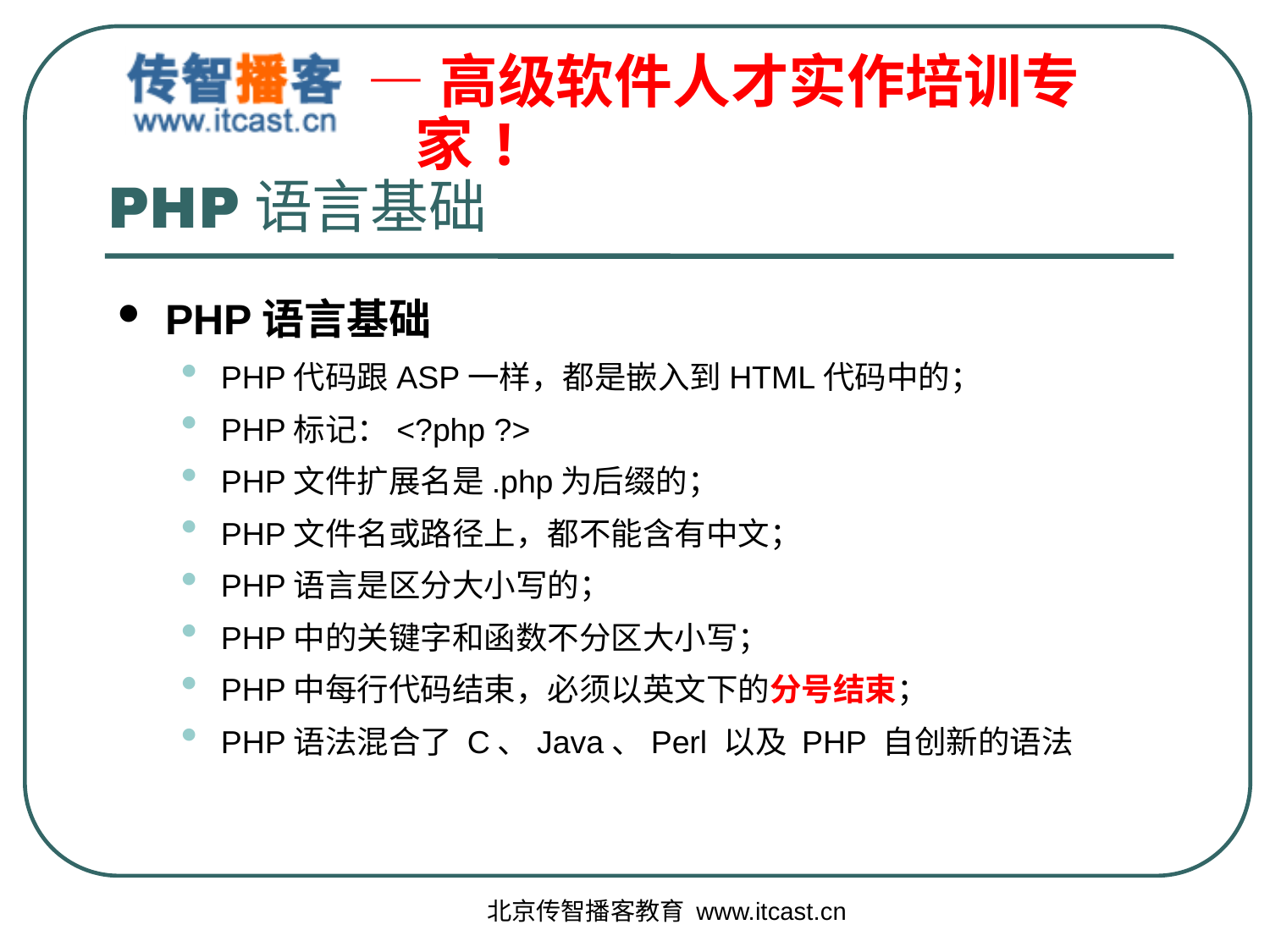

# PHP语言基础
PHP语言基础
PHP代码跟ASP一样，都是嵌入到HTML代码中的；
PHP标记：<?php ?>
PHP文件扩展名是.php为后缀的；
PHP文件名或路径上，都不能含有中文；
PHP语言是区分大小写的；
PHP中的关键字和函数不分区大小写；
PHP中每行代码结束，必须以英文下的分号结束；
PHP语法混合了 C、Java、Perl 以及 PHP 自创新的语法